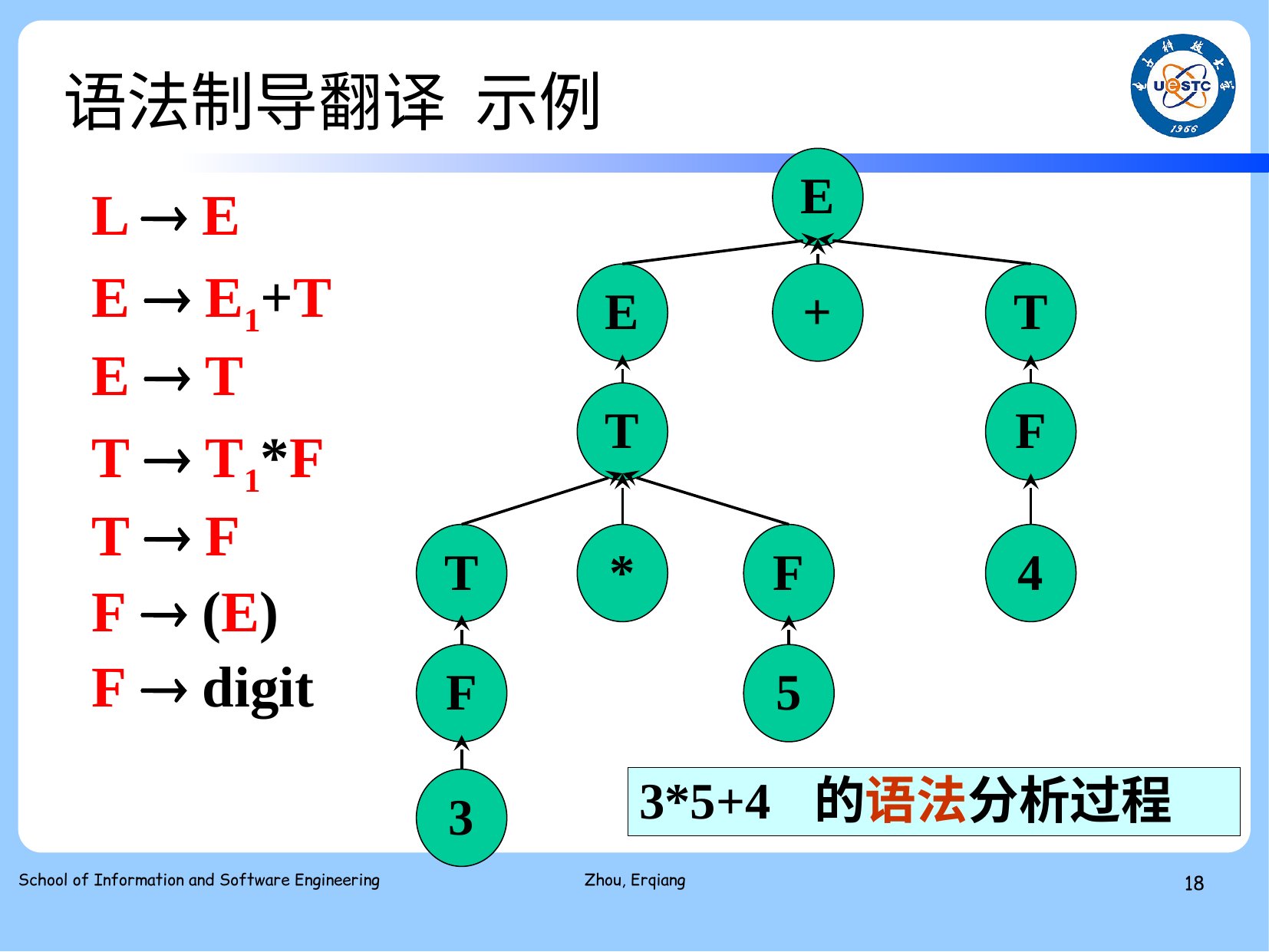

# 语法制导翻译  示例
E
L → E
E → E1+T
E → T
T → T1*F
T → F
F → (E)
F → digit
E
+
T
T
F
T
*
F
4
F
5
3*5+4 的语法分析过程
3
School of Information and Software Engineering
Zhou, Erqiang
18